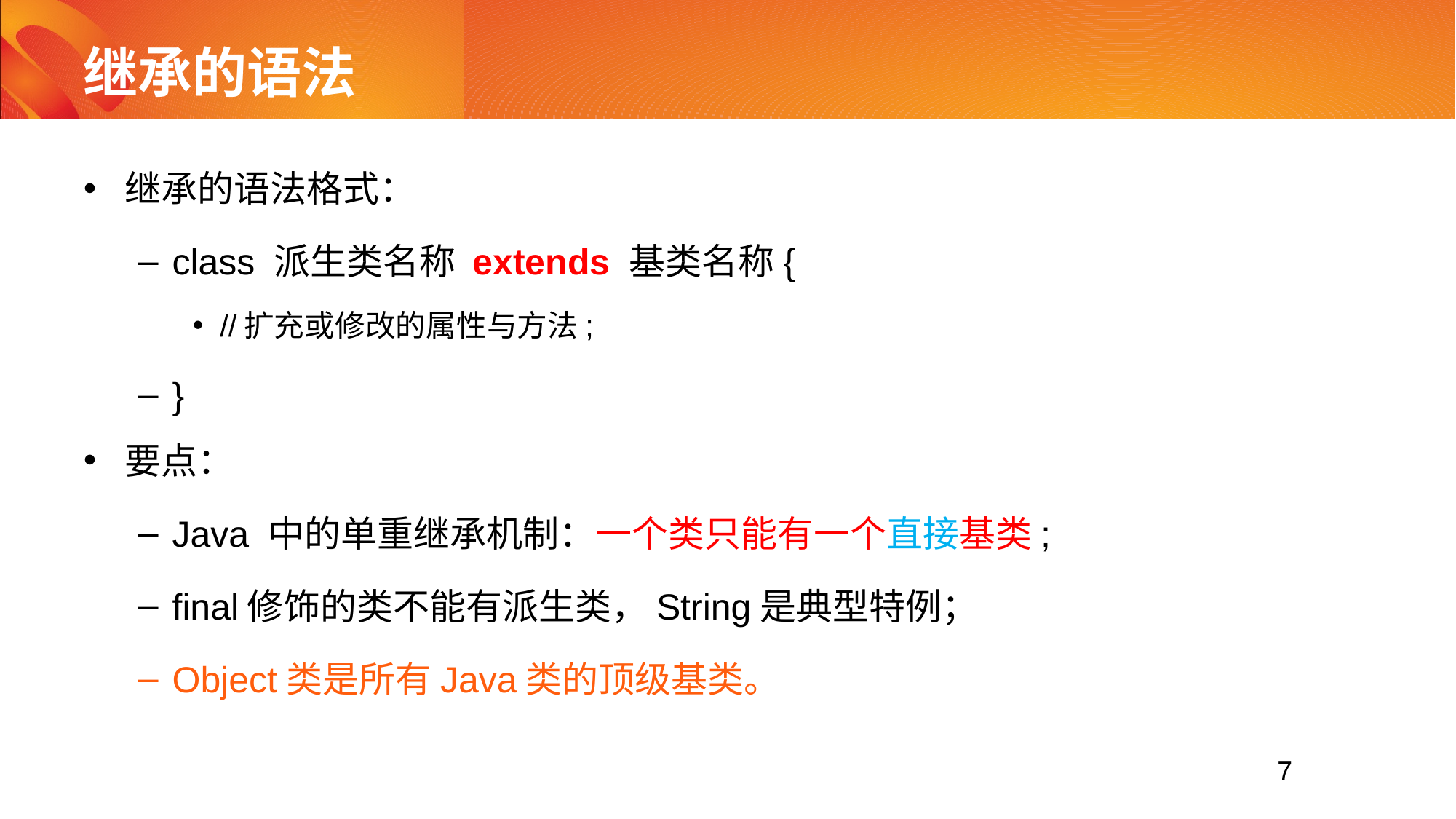

# 继承的语法
继承的语法格式：
class 派生类名称 extends 基类名称{
//扩充或修改的属性与方法;
}
要点：
Java 中的单重继承机制：一个类只能有一个直接基类;
final修饰的类不能有派生类，String是典型特例；
Object类是所有Java类的顶级基类。